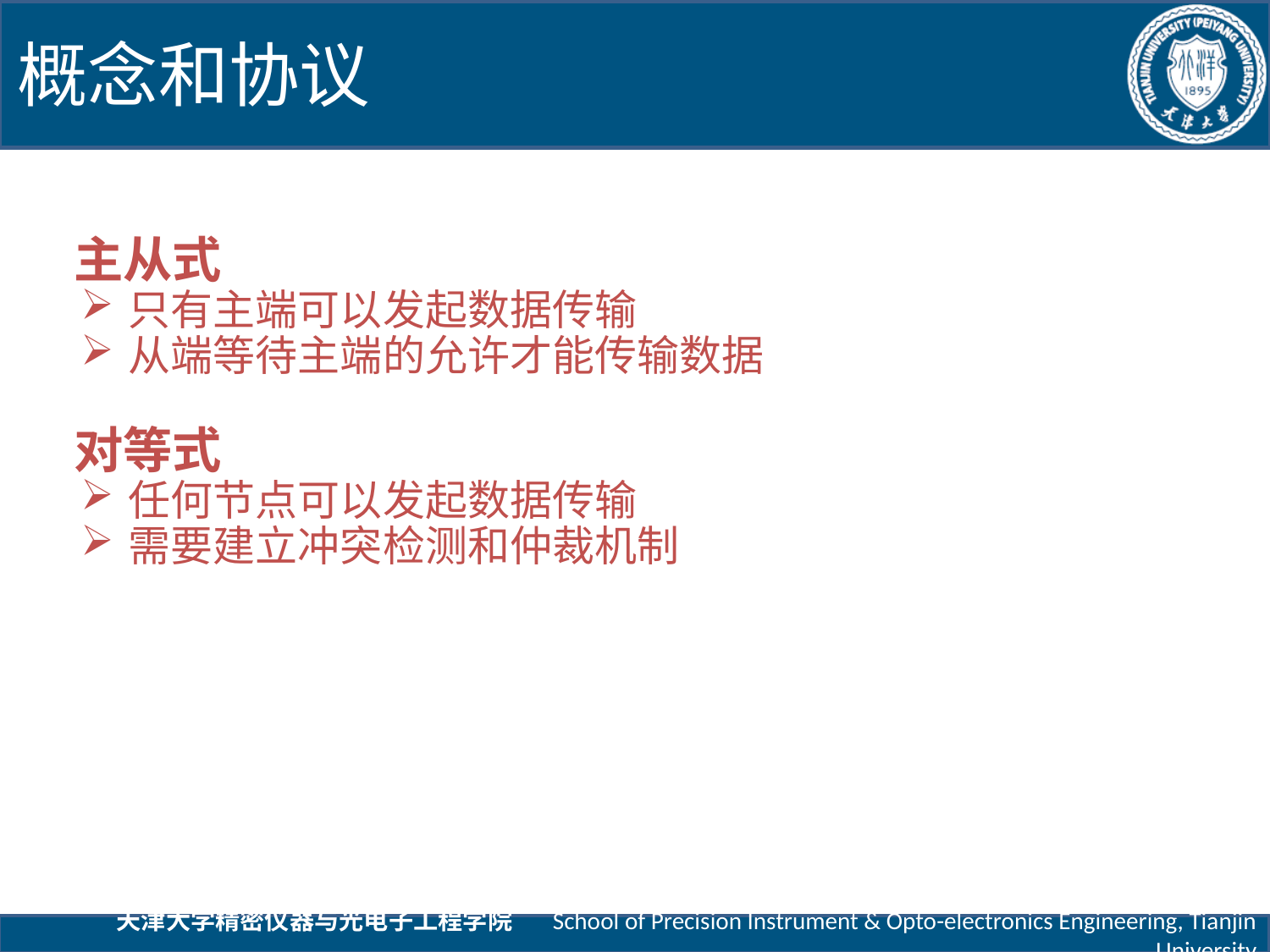

概念和协议
    主从式
只有主端可以发起数据传输
从端等待主端的允许才能传输数据

    对等式
任何节点可以发起数据传输
需要建立冲突检测和仲裁机制